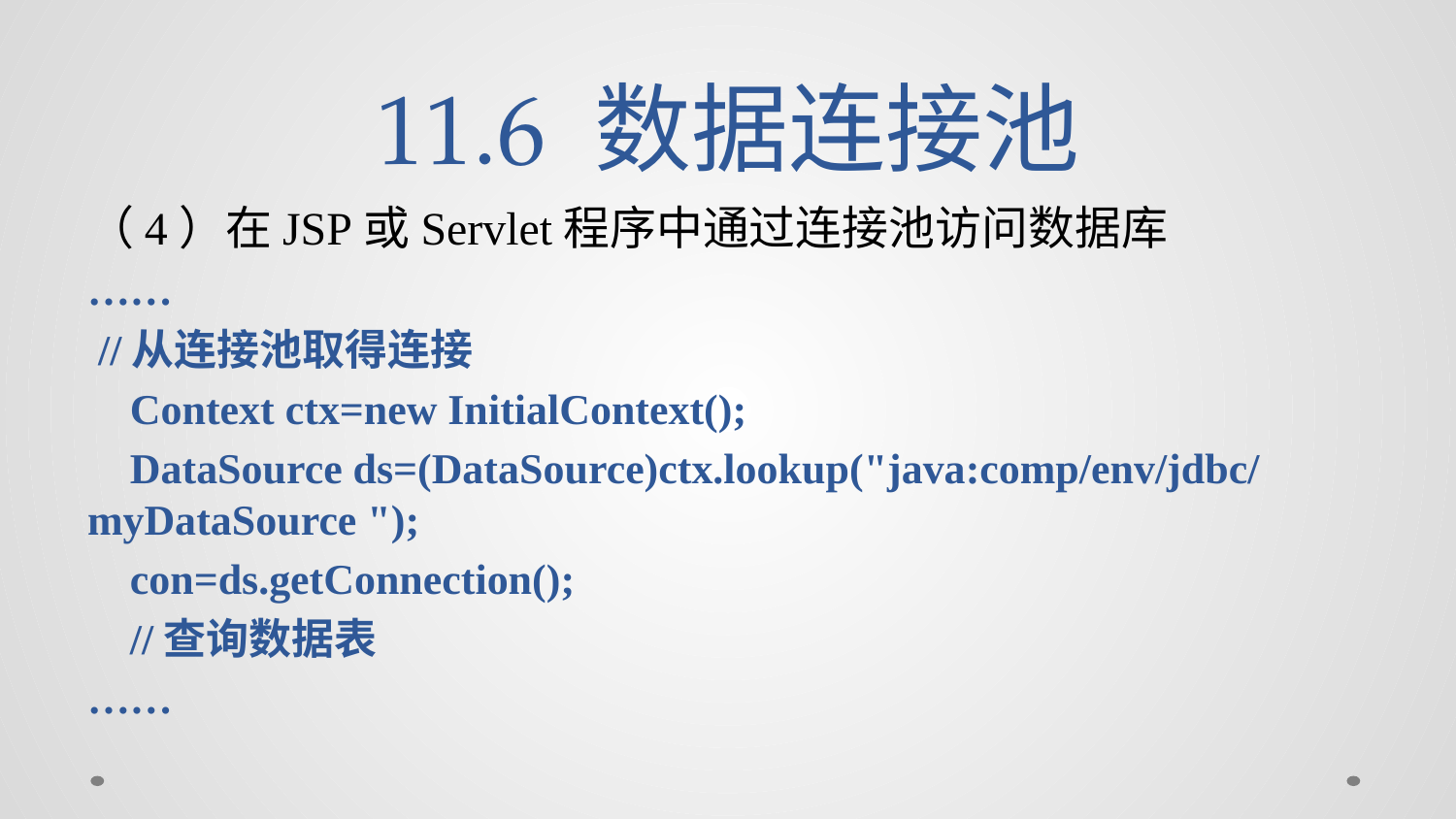

# 11.6 数据连接池
（4）在JSP或Servlet程序中通过连接池访问数据库
……
 //从连接池取得连接
    Context ctx=new InitialContext();
    DataSource ds=(DataSource)ctx.lookup("java:comp/env/jdbc/ myDataSource ");
    con=ds.getConnection();
    //查询数据表
……